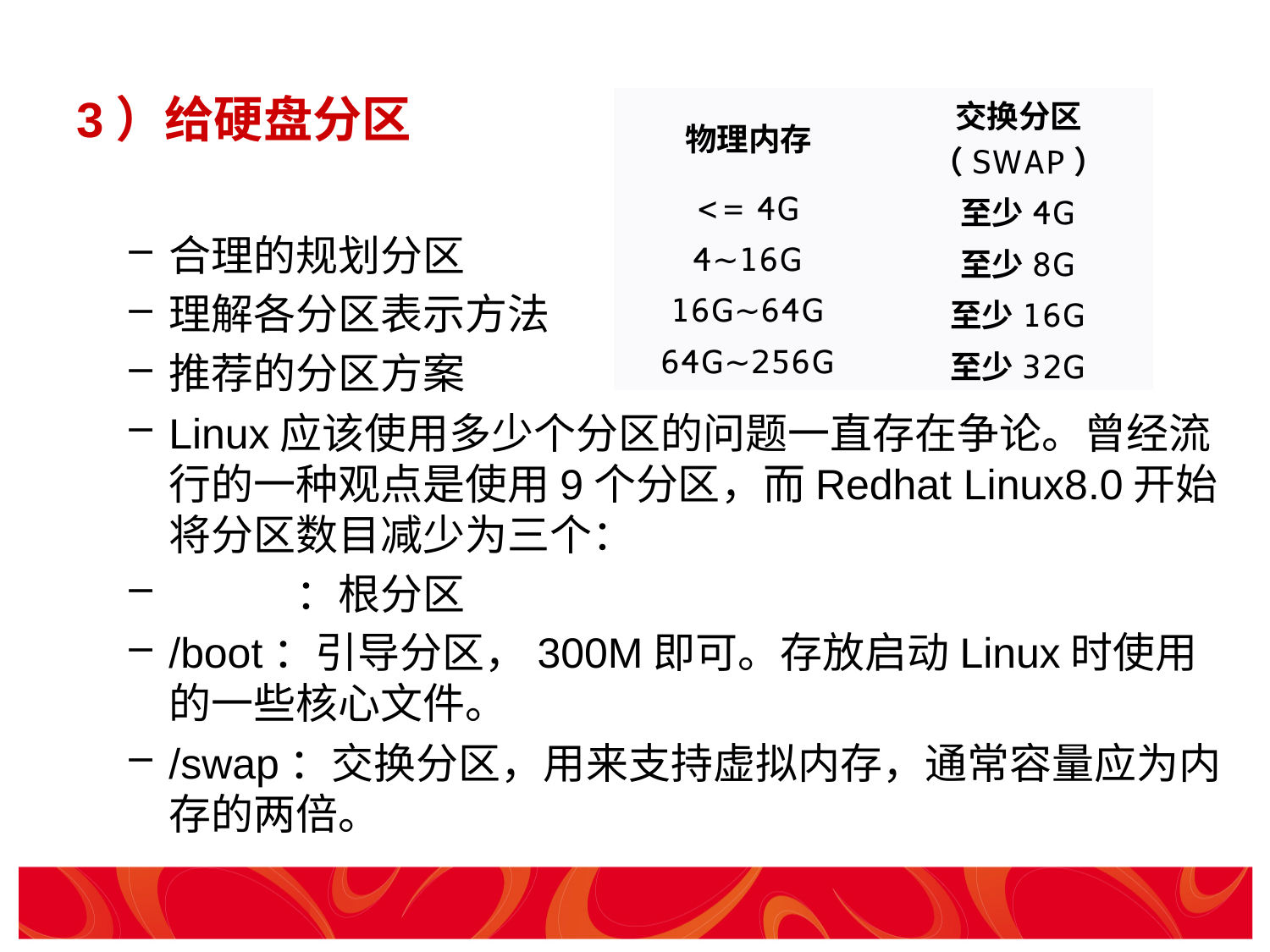

# 3）给硬盘分区
| 物理内存 | 交换分区（SWAP） |
| --- | --- |
| <= 4G | 至少4G |
| 4~16G | 至少8G |
| 16G~64G | 至少16G |
| 64G~256G | 至少32G |
合理的规划分区
理解各分区表示方法
推荐的分区方案
Linux应该使用多少个分区的问题一直存在争论。曾经流行的一种观点是使用9个分区，而Redhat Linux8.0开始将分区数目减少为三个：
	：根分区
/boot：引导分区，300M即可。存放启动Linux时使用的一些核心文件。
/swap：交换分区，用来支持虚拟内存，通常容量应为内存的两倍。